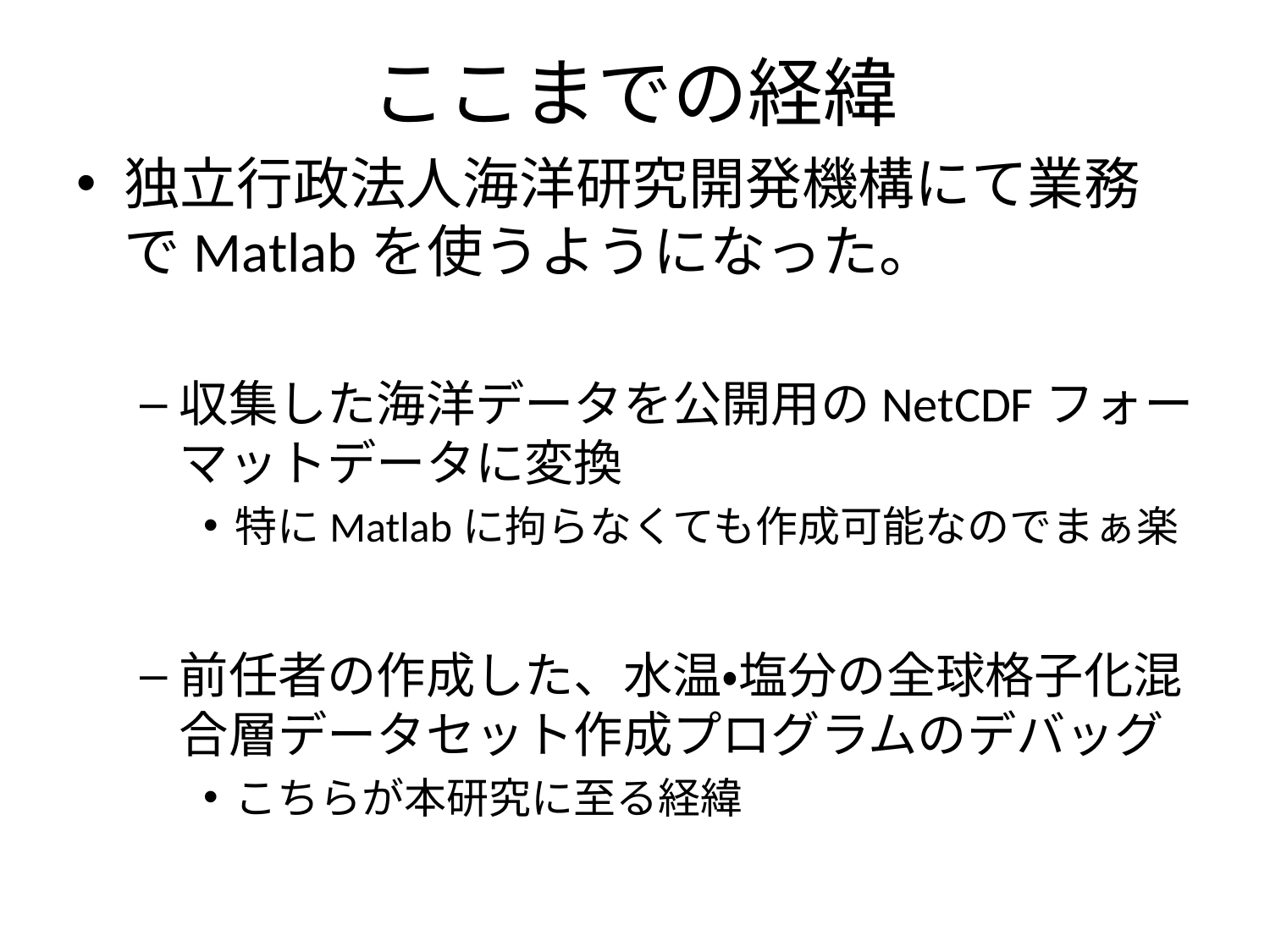

# ここまでの経緯
独立行政法人海洋研究開発機構にて業務でMatlabを使うようになった。

収集した海洋データを公開用のNetCDFフォーマットデータに変換
特にMatlabに拘らなくても作成可能なのでまぁ楽

前任者の作成した、水温・塩分の全球格子化混合層データセット作成プログラムのデバッグ
こちらが本研究に至る経緯